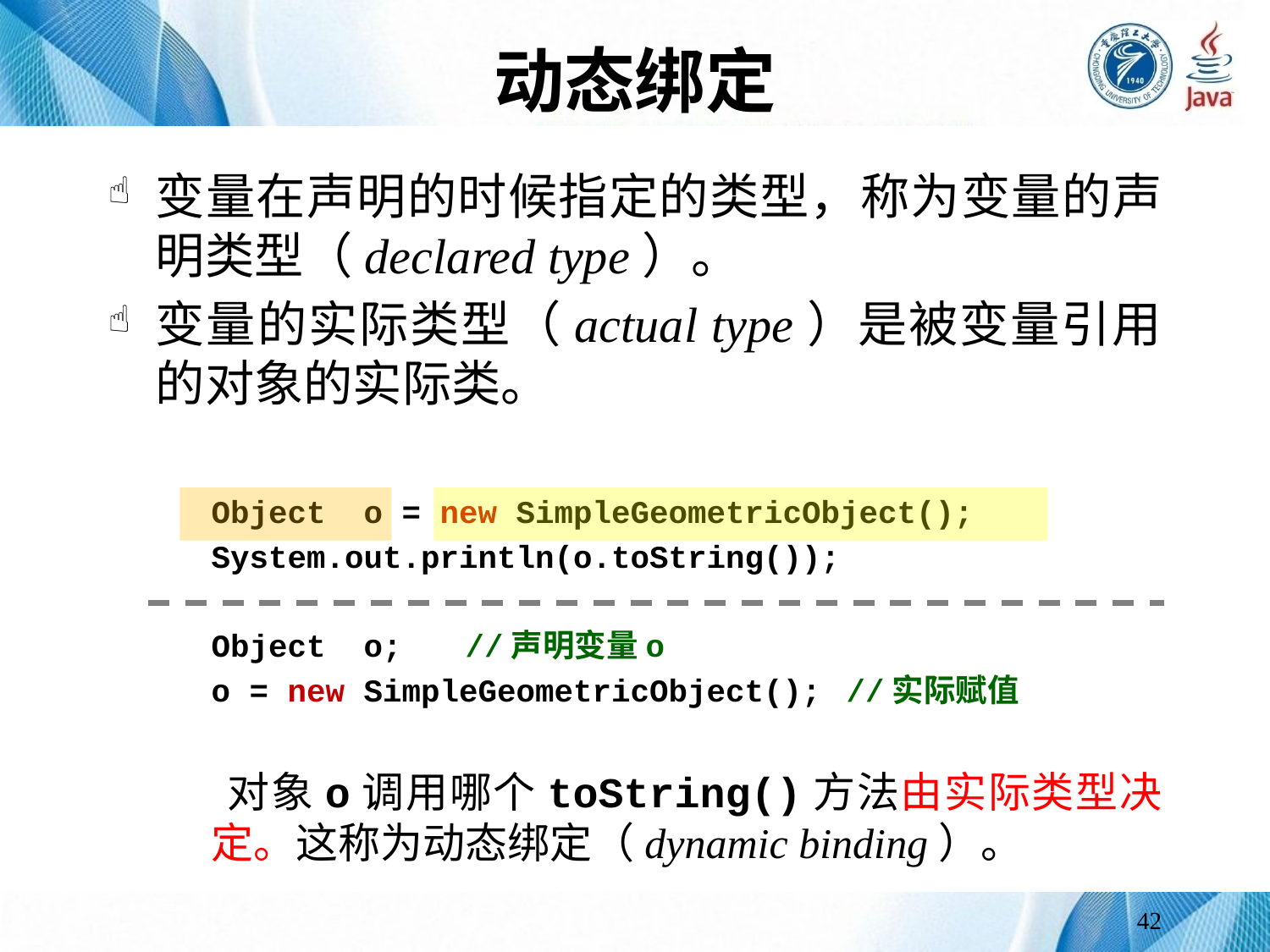

# 动态绑定
变量在声明的时候指定的类型，称为变量的声明类型（declared type）。
变量的实际类型（actual type）是被变量引用的对象的实际类。

	Object  o = new SimpleGeometricObject();
 	System.out.println(o.toString());

Object  o;	//声明变量o
o = new SimpleGeometricObject();	//实际赋值

    对象o调用哪个toString()方法由实际类型决定。这称为动态绑定（dynamic binding）。

42